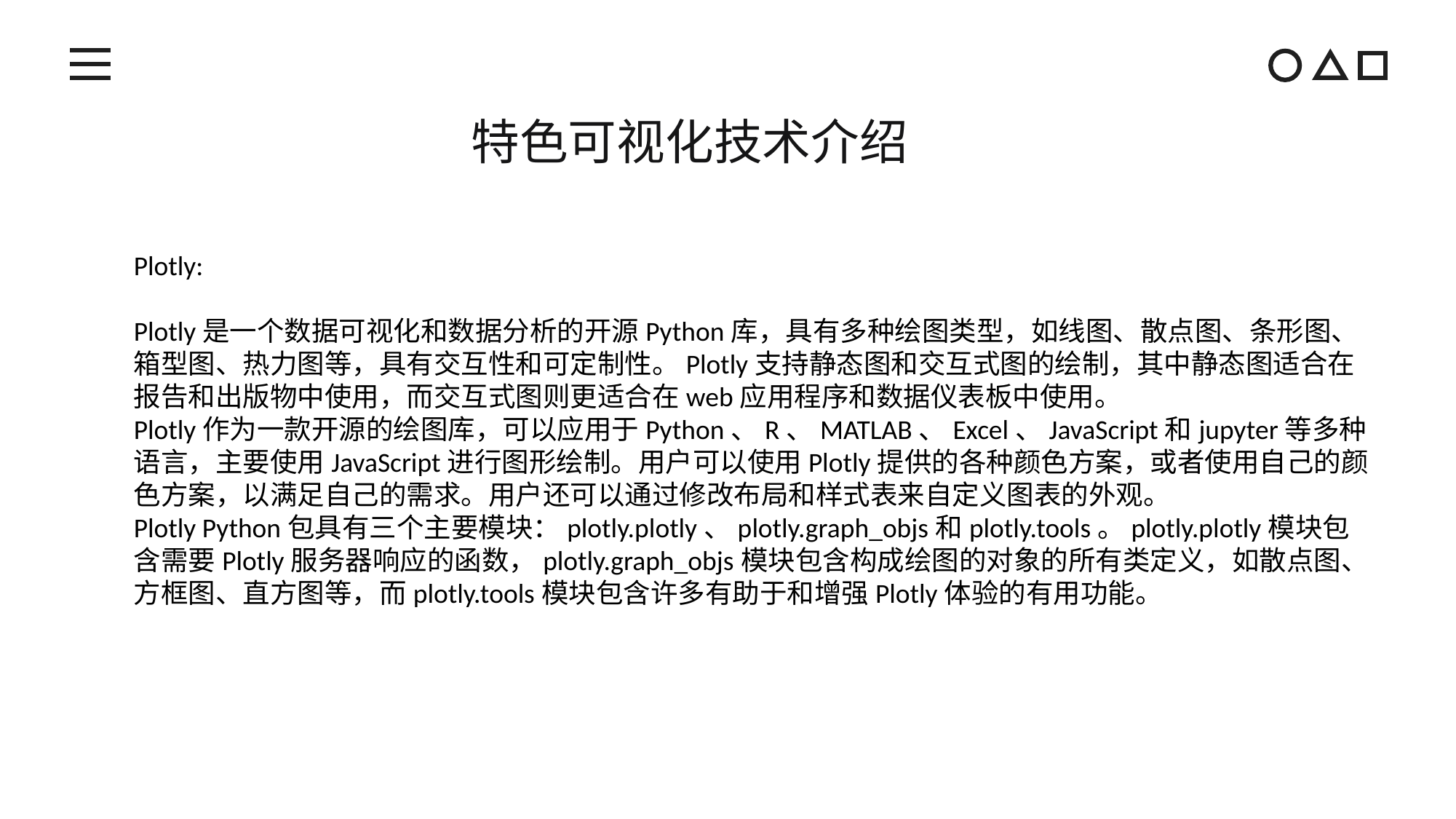

特色可视化技术介绍
Plotly:

Plotly是一个数据可视化和数据分析的开源Python库，具有多种绘图类型，如线图、散点图、条形图、箱型图、热力图等，具有交互性和可定制性。Plotly支持静态图和交互式图的绘制，其中静态图适合在报告和出版物中使用，而交互式图则更适合在web应用程序和数据仪表板中使用。
Plotly作为一款开源的绘图库，可以应用于Python、R、MATLAB、Excel、JavaScript和jupyter等多种语言，主要使用JavaScript进行图形绘制。用户可以使用Plotly提供的各种颜色方案，或者使用自己的颜色方案，以满足自己的需求。用户还可以通过修改布局和样式表来自定义图表的外观。
Plotly Python包具有三个主要模块：plotly.plotly、plotly.graph_objs和plotly.tools。plotly.plotly模块包含需要Plotly服务器响应的函数，plotly.graph_objs模块包含构成绘图的对象的所有类定义，如散点图、方框图、直方图等，而plotly.tools模块包含许多有助于和增强Plotly体验的有用功能。